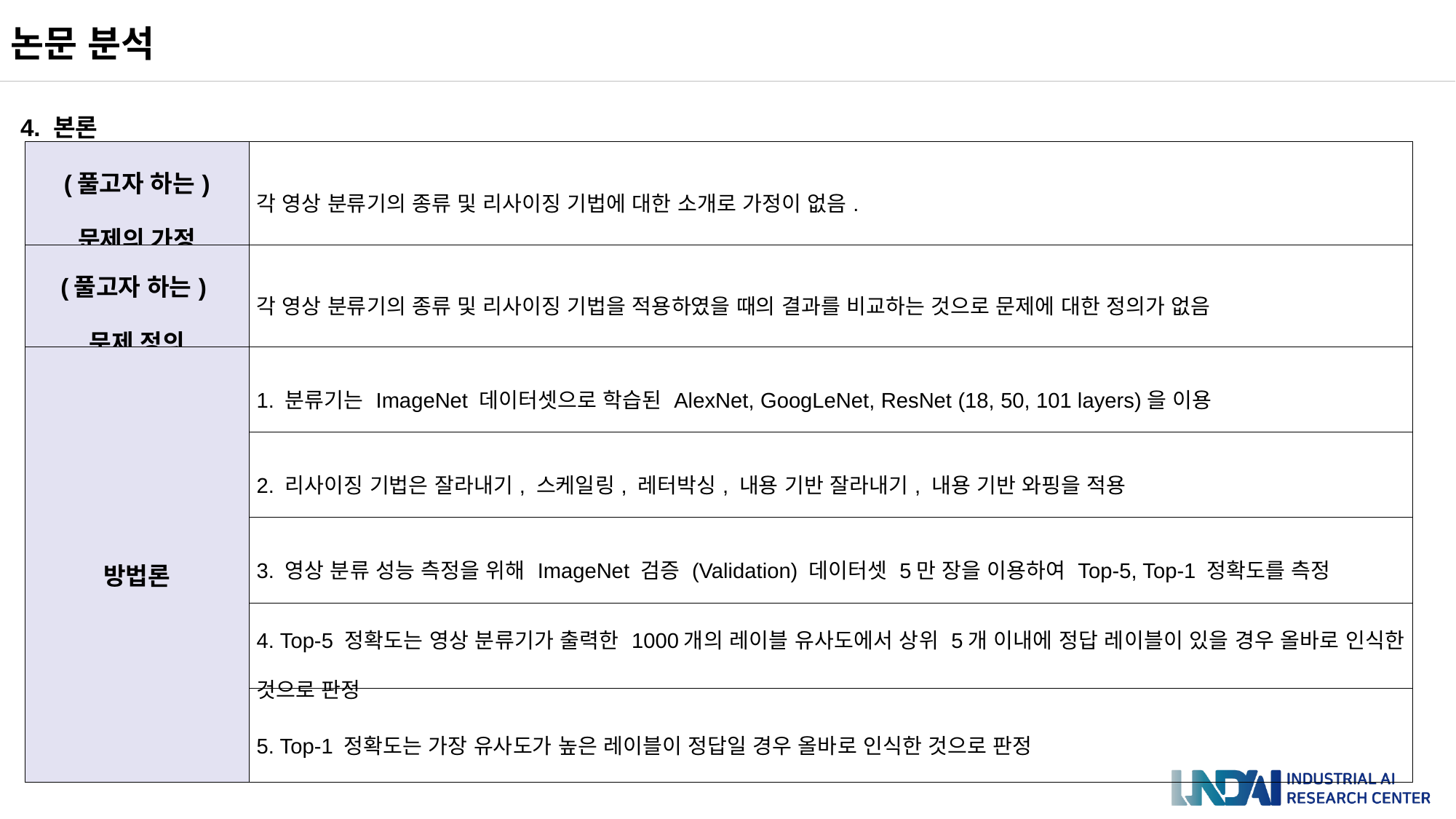

논문 분석
4. 본론

| (풀고자 하는) 문제의 가정 | 각 영상 분류기의 종류 및 리사이징 기법에 대한 소개로 가정이 없음. |
| --- | --- |
| (풀고자 하는) 문제 정의 | 각 영상 분류기의 종류 및 리사이징 기법을 적용하였을 때의 결과를 비교하는 것으로 문제에 대한 정의가 없음 |
| 방법론 | 1. 분류기는 ImageNet 데이터셋으로 학습된 AlexNet, GoogLeNet, ResNet (18, 50, 101 layers)을 이용 |
|  | 2. 리사이징 기법은 잘라내기, 스케일링, 레터박싱, 내용 기반 잘라내기, 내용 기반 와핑을 적용 |
|  | 3. 영상 분류 성능 측정을 위해 ImageNet 검증 (Validation) 데이터셋 5만 장을 이용하여 Top-5, Top-1 정확도를 측정 |
|  | 4. Top-5 정확도는 영상 분류기가 출력한 1000개의 레이블 유사도에서 상위 5개 이내에 정답 레이블이 있을 경우 올바로 인식한 것으로 판정 |
|  | 5. Top-1 정확도는 가장 유사도가 높은 레이블이 정답일 경우 올바로 인식한 것으로 판정 |